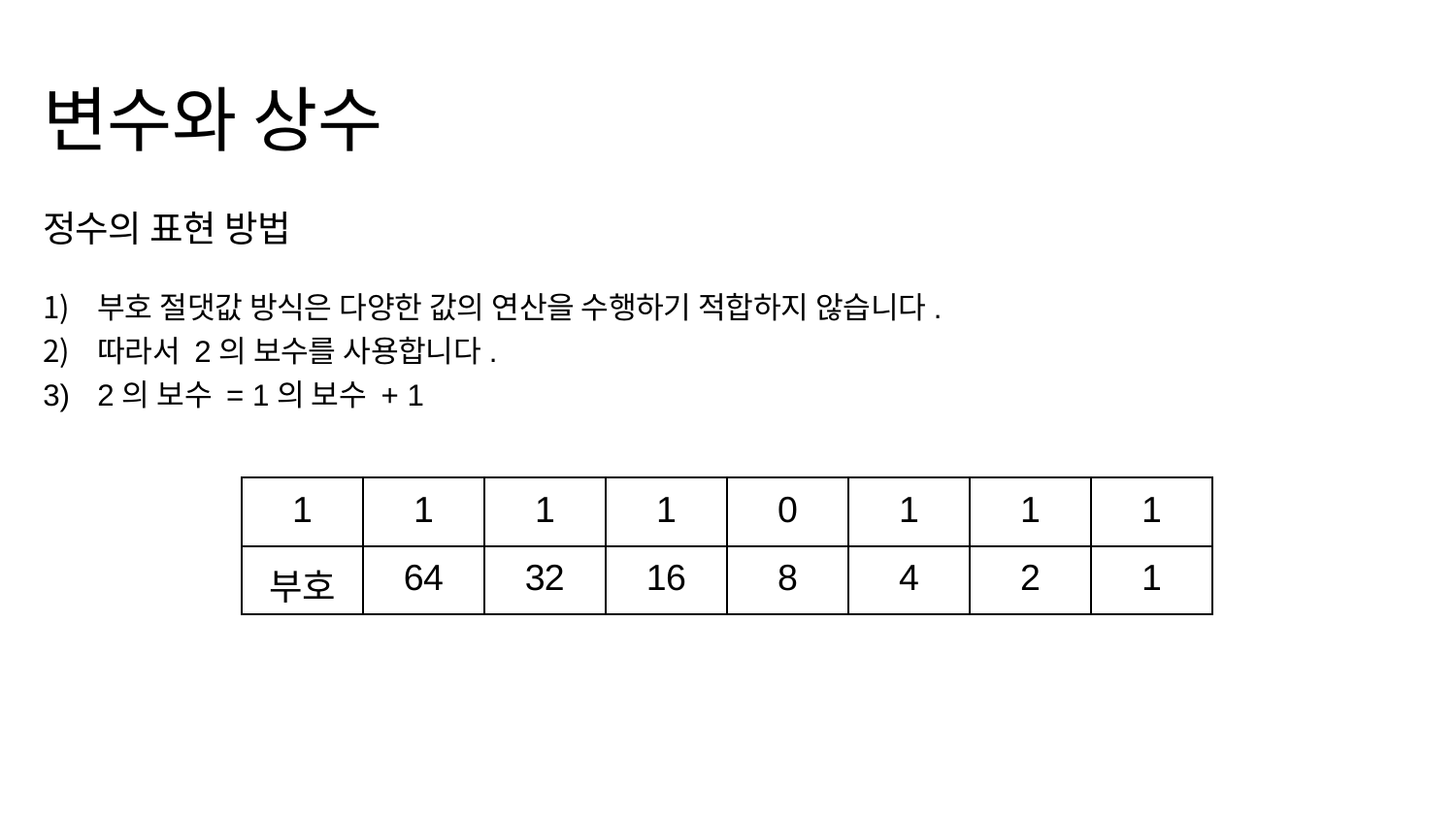

# 변수와 상수
정수의 표현 방법

부호 절댓값 방식은 다양한 값의 연산을 수행하기 적합하지 않습니다.
따라서 2의 보수를 사용합니다.
2의 보수 = 1의 보수 + 1
| 1 | 1 | 1 | 1 | 0 | 1 | 1 | 1 |
| --- | --- | --- | --- | --- | --- | --- | --- |
| 부호 | 64 | 32 | 16 | 8 | 4 | 2 | 1 |